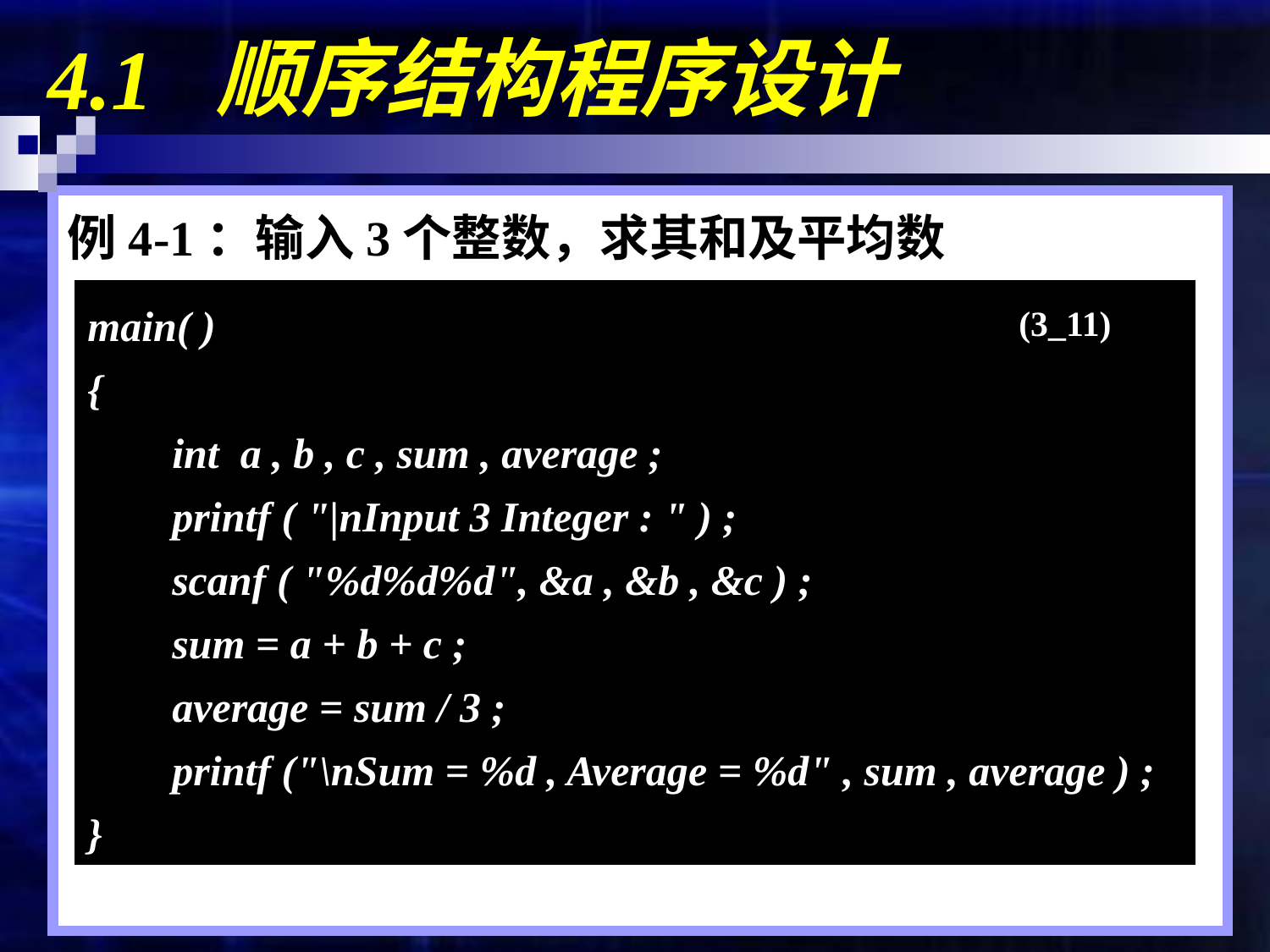

# 4.1  顺序结构程序设计
例4-1：输入3个整数，求其和及平均数
main( )
{
        int  a , b , c , sum , average ;
        printf ( "|nInput 3 Integer : " ) ;
        scanf ( "%d%d%d", &a , &b , &c ) ;
        sum = a + b + c ;
        average = sum / 3 ;
        printf ("\nSum = %d , Average = %d" , sum , average ) ;
}
(3_11)